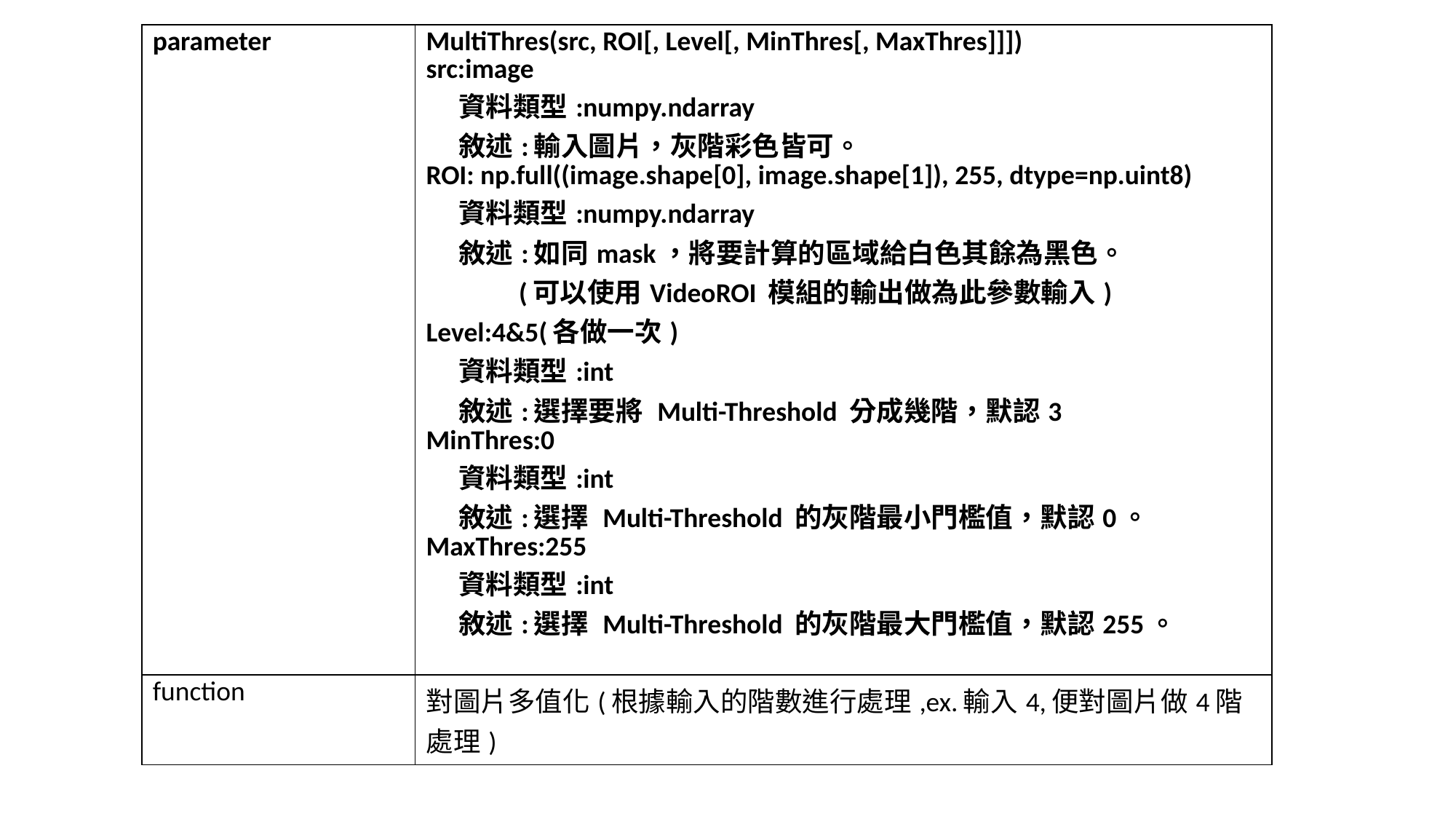

| parameter | MultiThres(src, ROI[, Level[, MinThres[, MaxThres]]]) src:image 資料類型:numpy.ndarray 敘述:輸入圖片，灰階彩色皆可。 ROI: np.full((image.shape[0], image.shape[1]), 255, dtype=np.uint8) 資料類型:numpy.ndarray 敘述:如同mask，將要計算的區域給白色其餘為黑色。 (可以使用VideoROI 模組的輸出做為此參數輸入) Level:4&5(各做一次) 資料類型:int 敘述:選擇要將 Multi-Threshold 分成幾階，默認3 MinThres:0 資料類型:int 敘述:選擇 Multi-Threshold 的灰階最小門檻值，默認0。 MaxThres:255 資料類型:int 敘述:選擇 Multi-Threshold 的灰階最大門檻值，默認255。 |
| --- | --- |
| function | 對圖片多值化(根據輸入的階數進行處理,ex.輸入4,便對圖片做4階處理) |